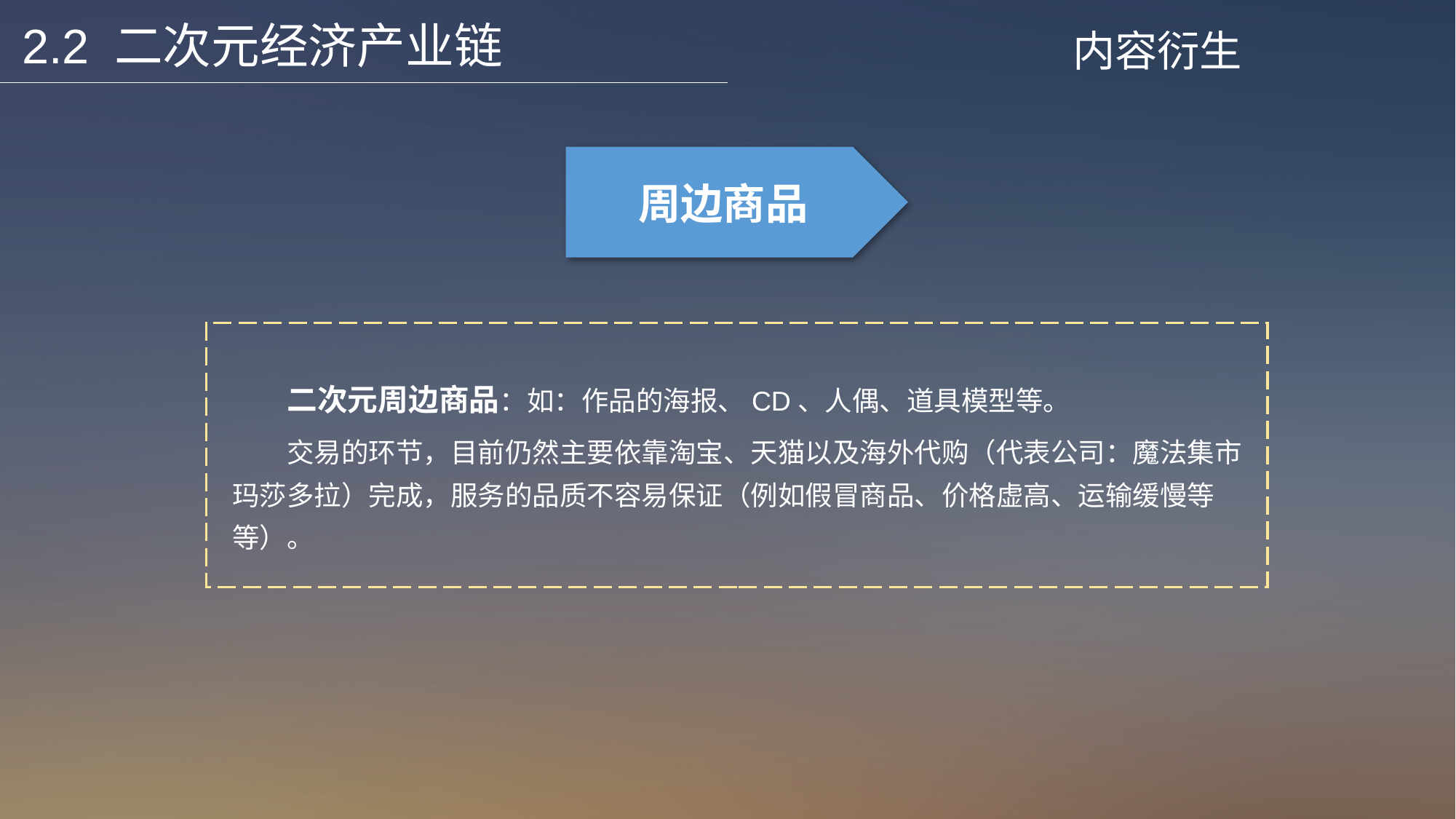

2.2 二次元经济产业链
内容衍生
周边商品

二次元周边商品：如：作品的海报、CD、人偶、道具模型等。
交易的环节，目前仍然主要依靠淘宝、天猫以及海外代购（代表公司：魔法集市玛莎多拉）完成，服务的品质不容易保证（例如假冒商品、价格虚高、运输缓慢等等）。